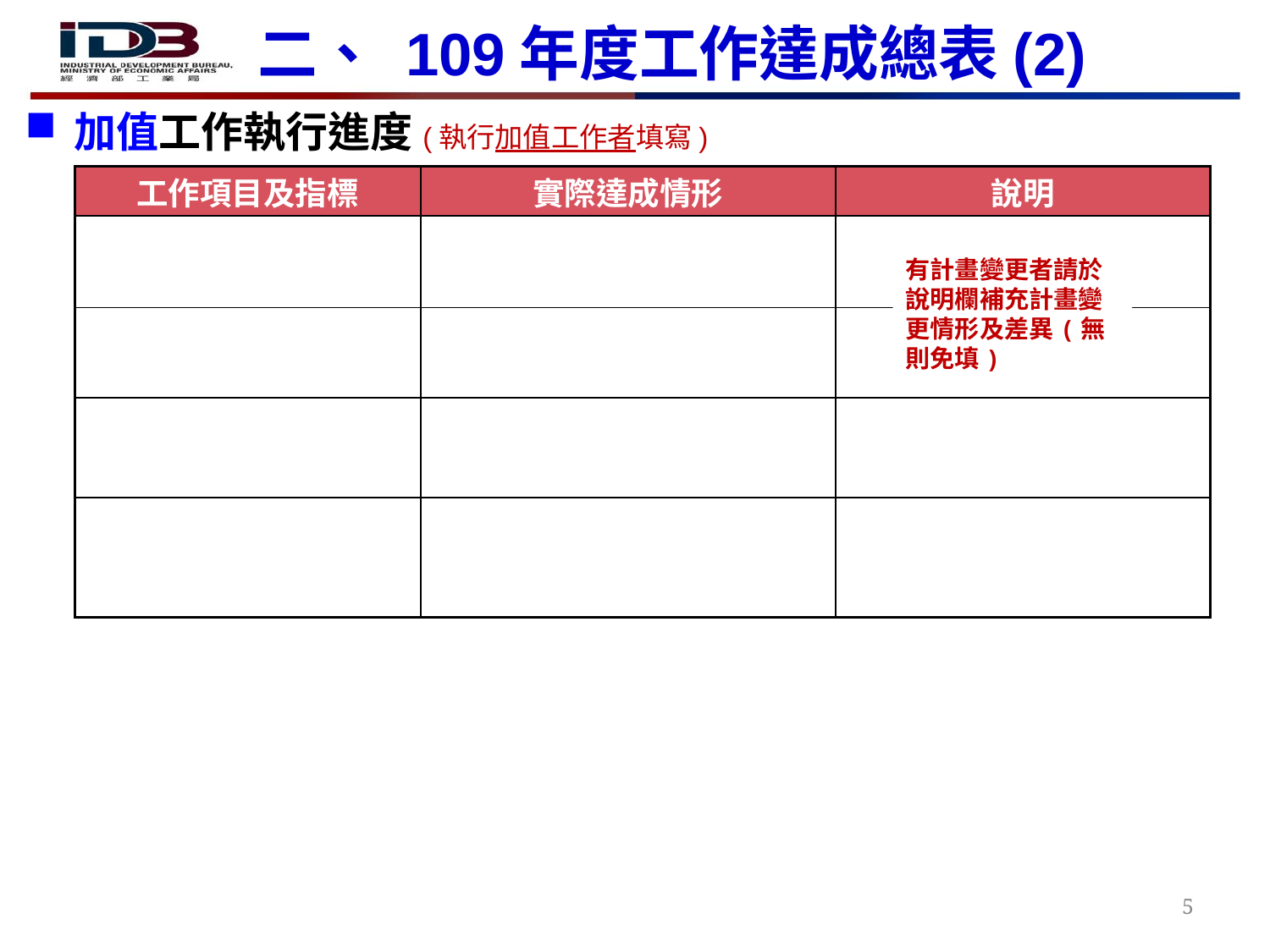

二、 109年度工作達成總表(2)
加值工作執行進度(執行加值工作者填寫)
| 工作項目及指標 | 實際達成情形 | 說明 |
| --- | --- | --- |
|  |  |  |
|  |  |  |
|  |  |  |
|  |  |  |
有計畫變更者請於說明欄補充計畫變更情形及差異(無則免填)
5